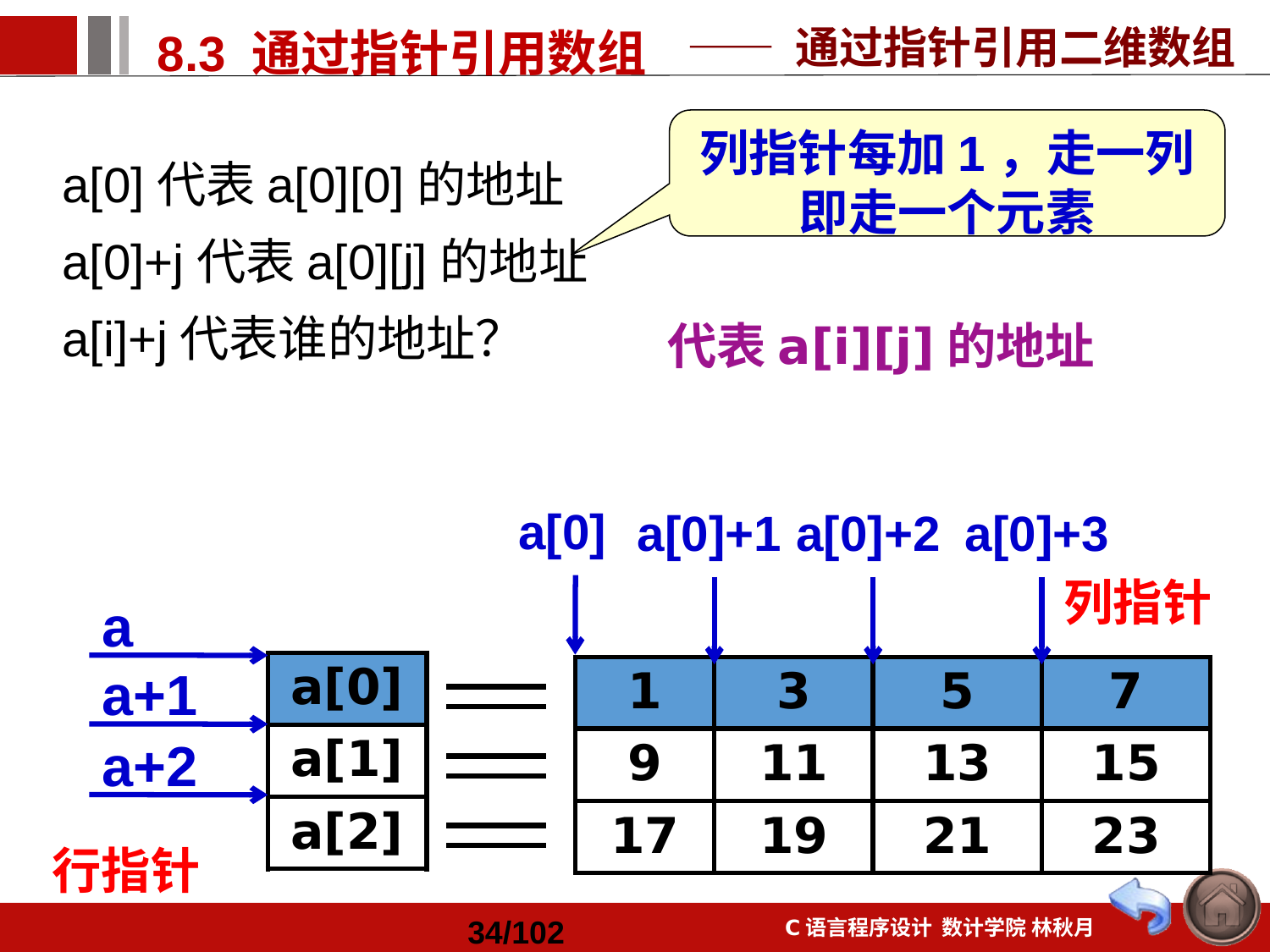

—— 通过指针引用二维数组
列指针每加1，走一列
即走一个元素
a[0]代表a[0][0]的地址
a[0]+j代表a[0][j]的地址
a[i]+j代表谁的地址？

代表a[i][j]的地址
a[0]
a[0]+1
a[0]+2
a[0]+3
列指针
a
| a[0] |
| --- |
| a[1] |
| a[2] |
a+1
| 1 | 3 | 5 | 7 |
| --- | --- | --- | --- |
| 9 | 11 | 13 | 15 |
| 17 | 19 | 21 | 23 |
a+2
行指针